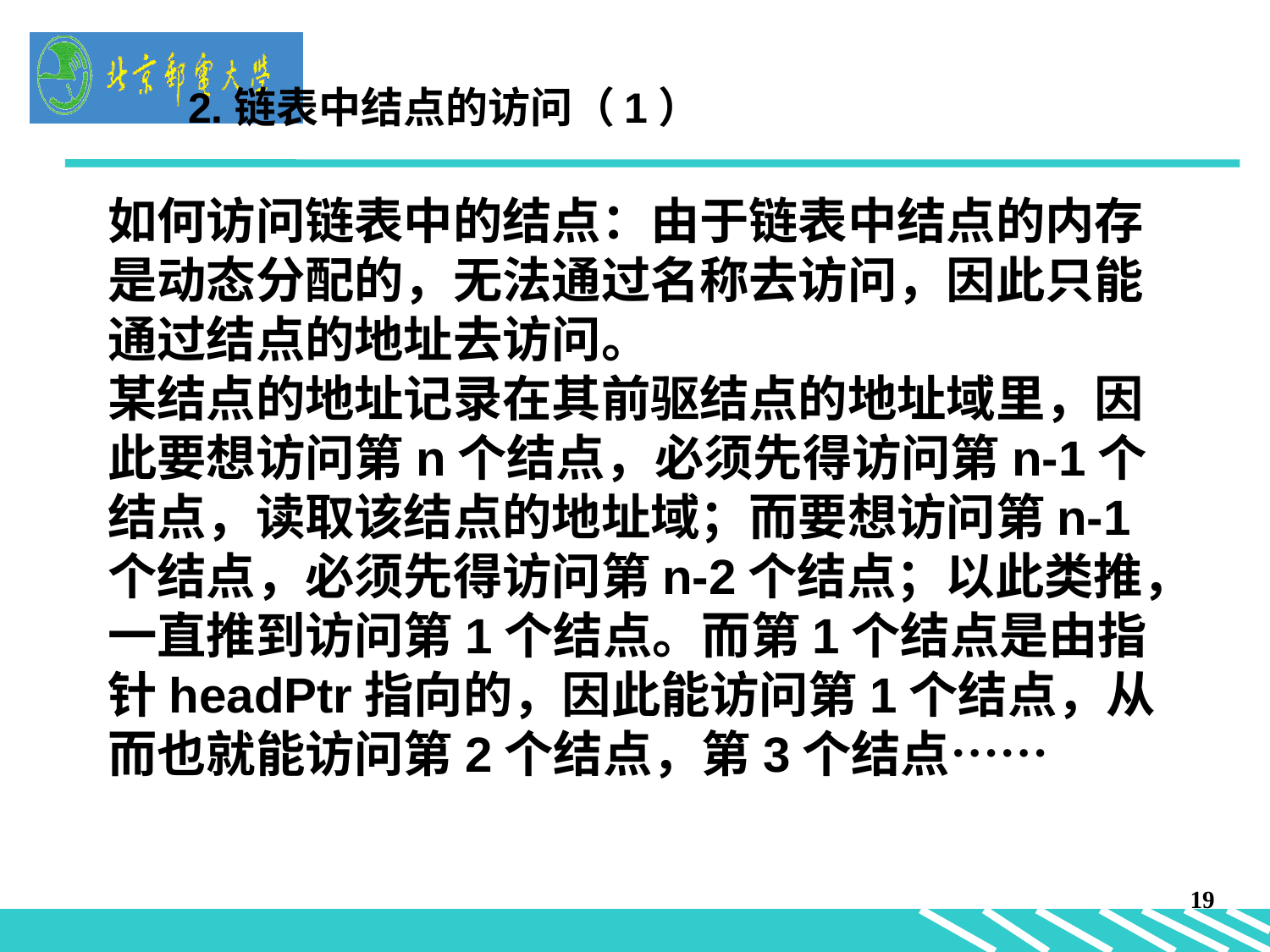

2.链表中结点的访问（1）
如何访问链表中的结点：由于链表中结点的内存是动态分配的，无法通过名称去访问，因此只能通过结点的地址去访问。
某结点的地址记录在其前驱结点的地址域里，因此要想访问第n个结点，必须先得访问第n-1个结点，读取该结点的地址域；而要想访问第n-1个结点，必须先得访问第n-2个结点；以此类推，一直推到访问第1个结点。而第1个结点是由指针headPtr指向的，因此能访问第1个结点，从而也就能访问第2个结点，第3个结点……
19